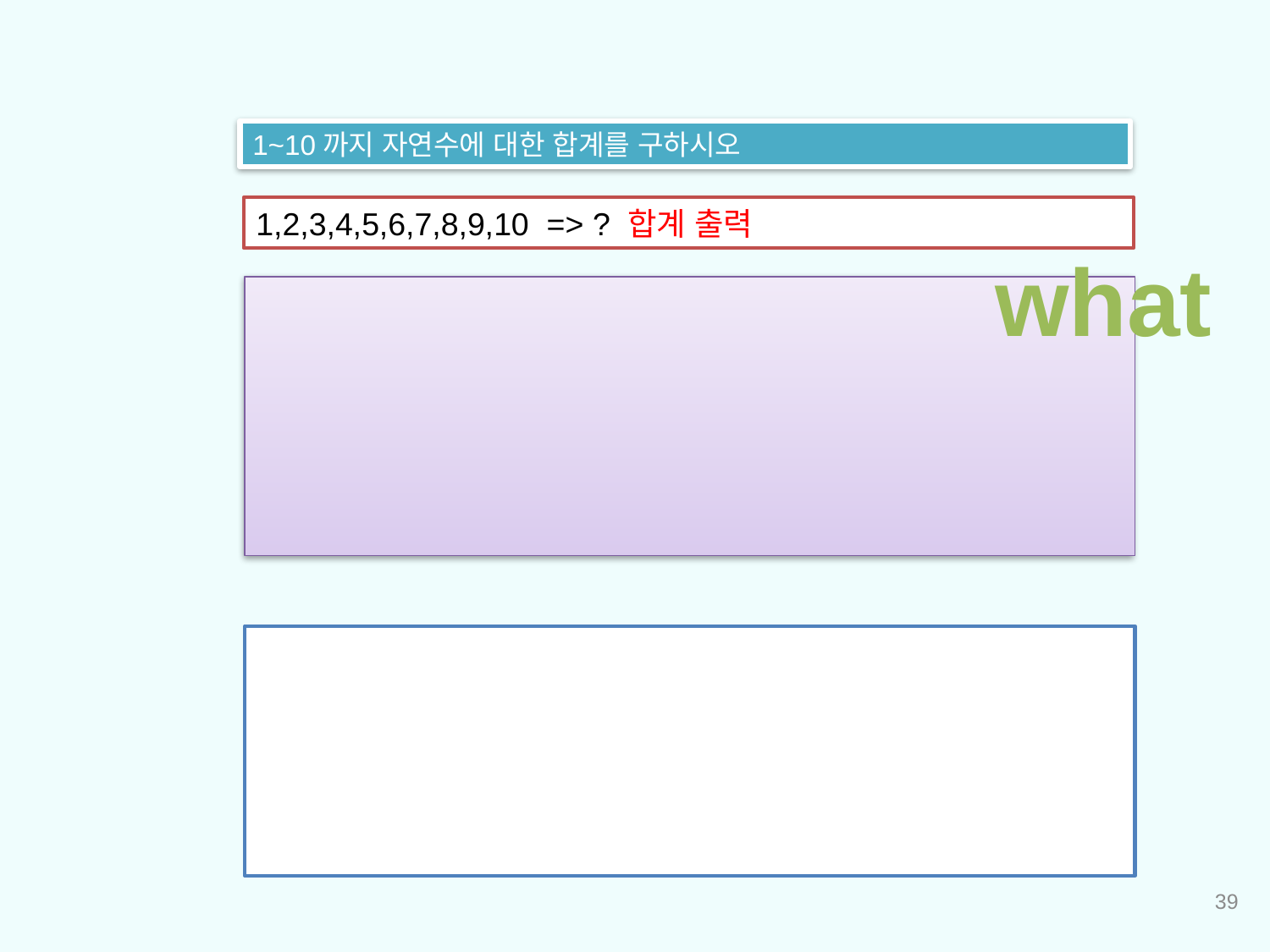

1~10까지 자연수에 대한 합계를 구하시오
1,2,3,4,5,6,7,8,9,10  => ? 합계 출력
what

39